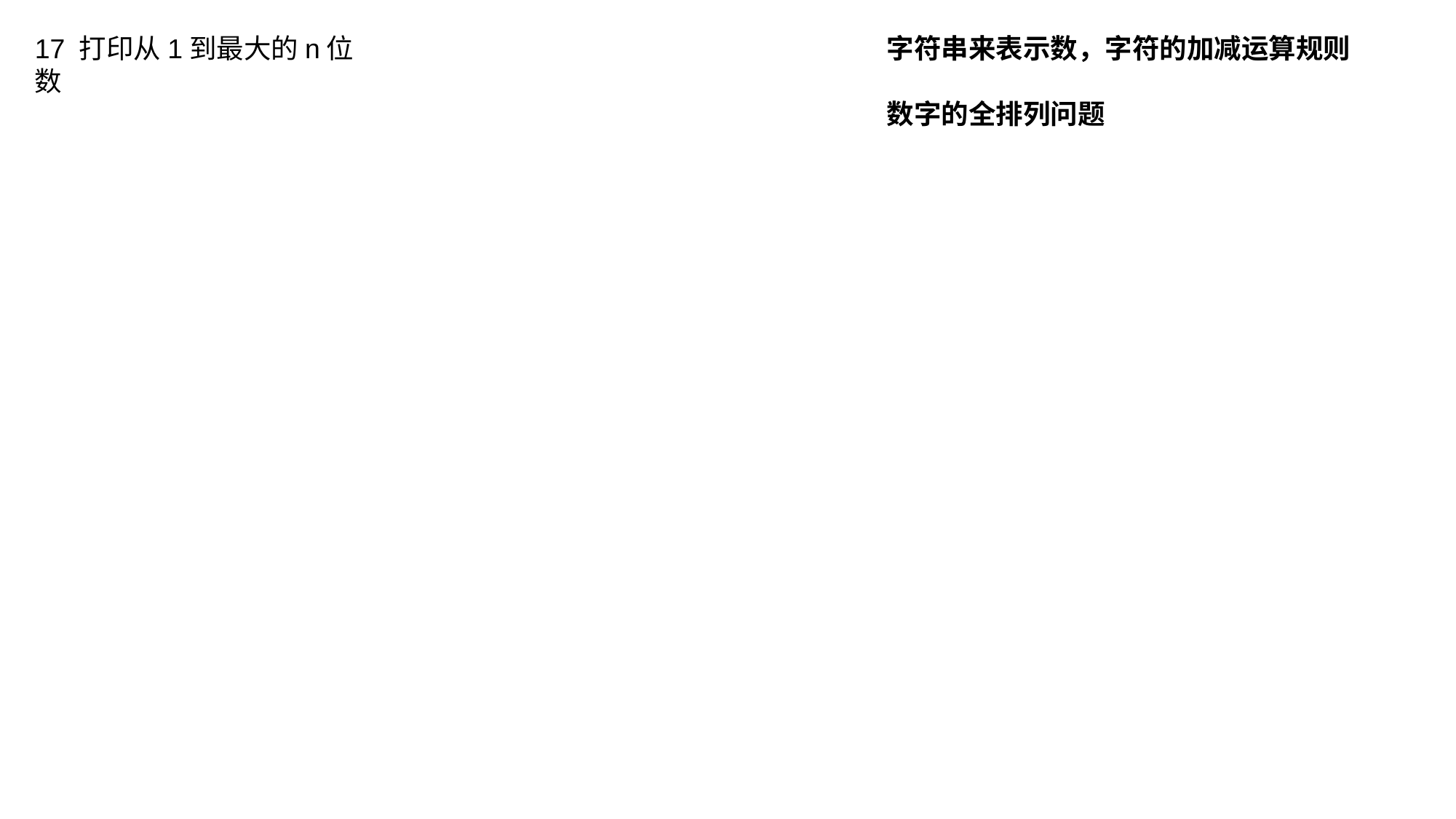

17 打印从1到最大的n位数
字符串来表示数，字符的加减运算规则

数字的全排列问题